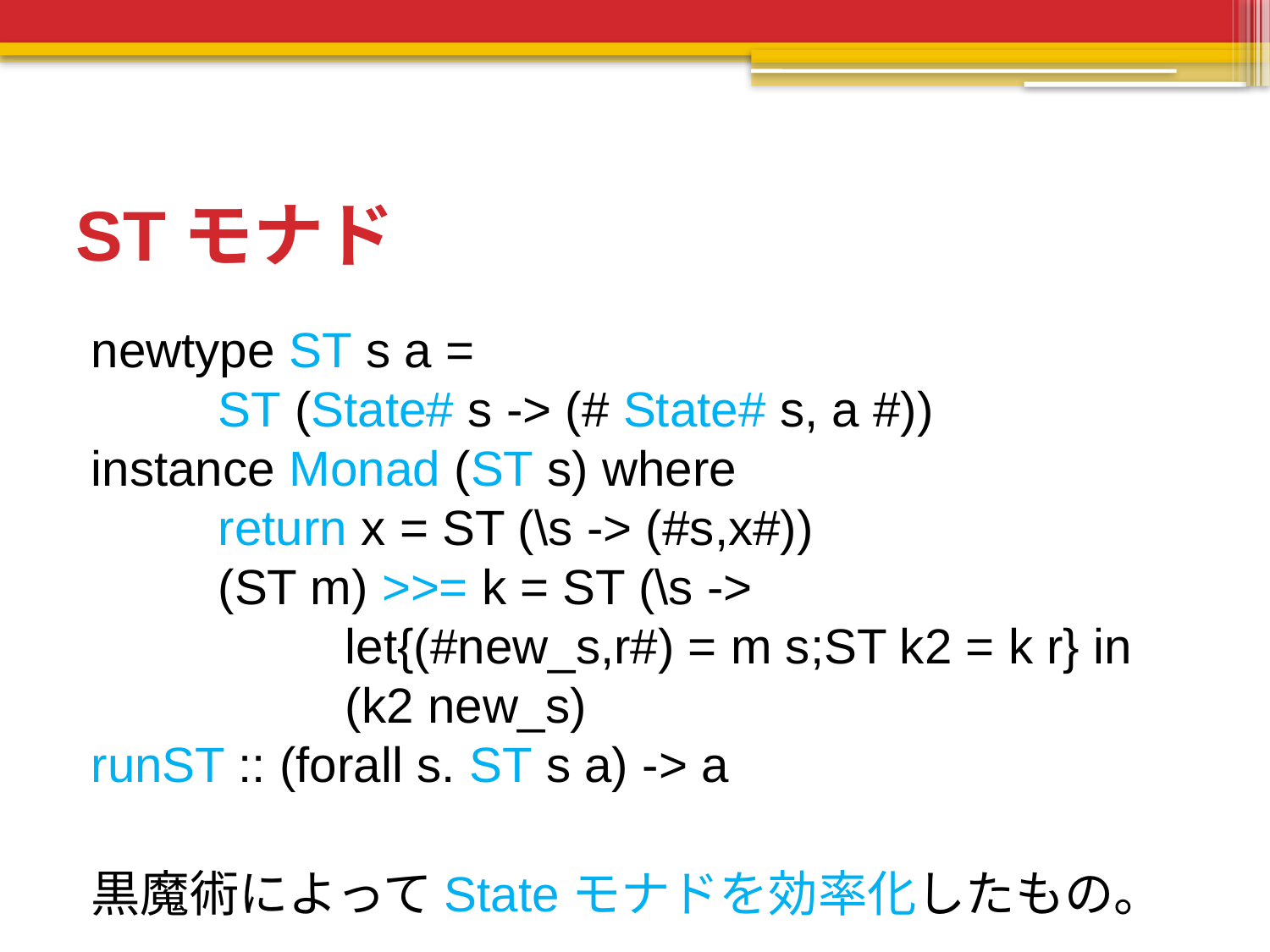

# STモナド
newtype ST s a =
	ST (State# s -> (# State# s, a #))
instance Monad (ST s) where
	return x = ST (\s -> (#s,x#))
	(ST m) >>= k = ST (\s ->
		let{(#new_s,r#) = m s;ST k2 = k r} in
		(k2 new_s)
runST :: (forall s. ST s a) -> a

黒魔術によってStateモナドを効率化したもの。